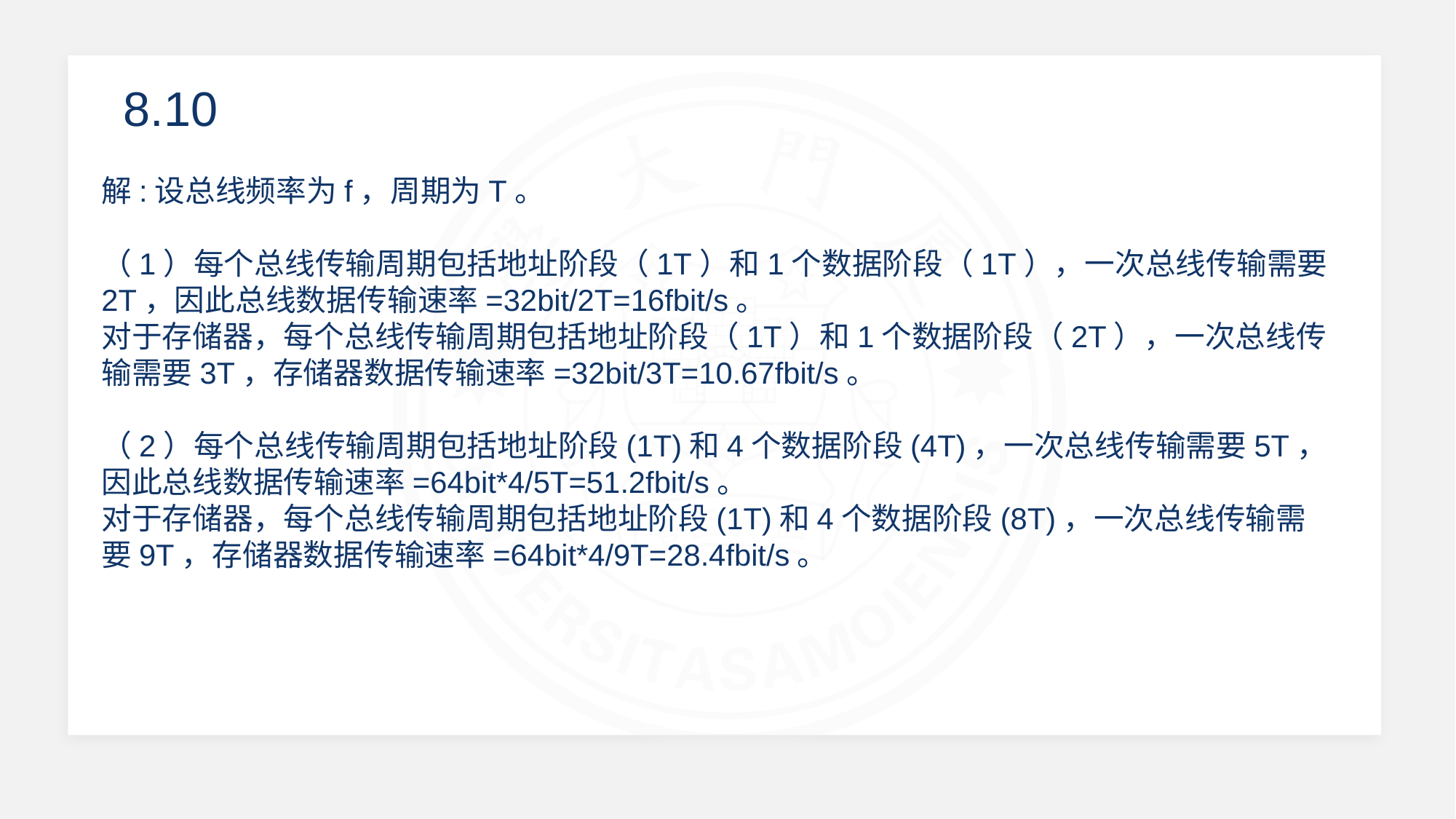

8.10

解:设总线频率为f，周期为T。

（1）每个总线传输周期包括地址阶段（1T）和1个数据阶段（1T），一次总线传输需要2T，因此总线数据传输速率=32bit/2T=16fbit/s。
对于存储器，每个总线传输周期包括地址阶段（1T）和1个数据阶段（2T），一次总线传输需要3T，存储器数据传输速率=32bit/3T=10.67fbit/s。

（2）每个总线传输周期包括地址阶段(1T)和4个数据阶段(4T)，一次总线传输需要5T，因此总线数据传输速率=64bit*4/5T=51.2fbit/s。
对于存储器，每个总线传输周期包括地址阶段(1T)和4个数据阶段(8T)，一次总线传输需要9T，存储器数据传输速率=64bit*4/9T=28.4fbit/s。